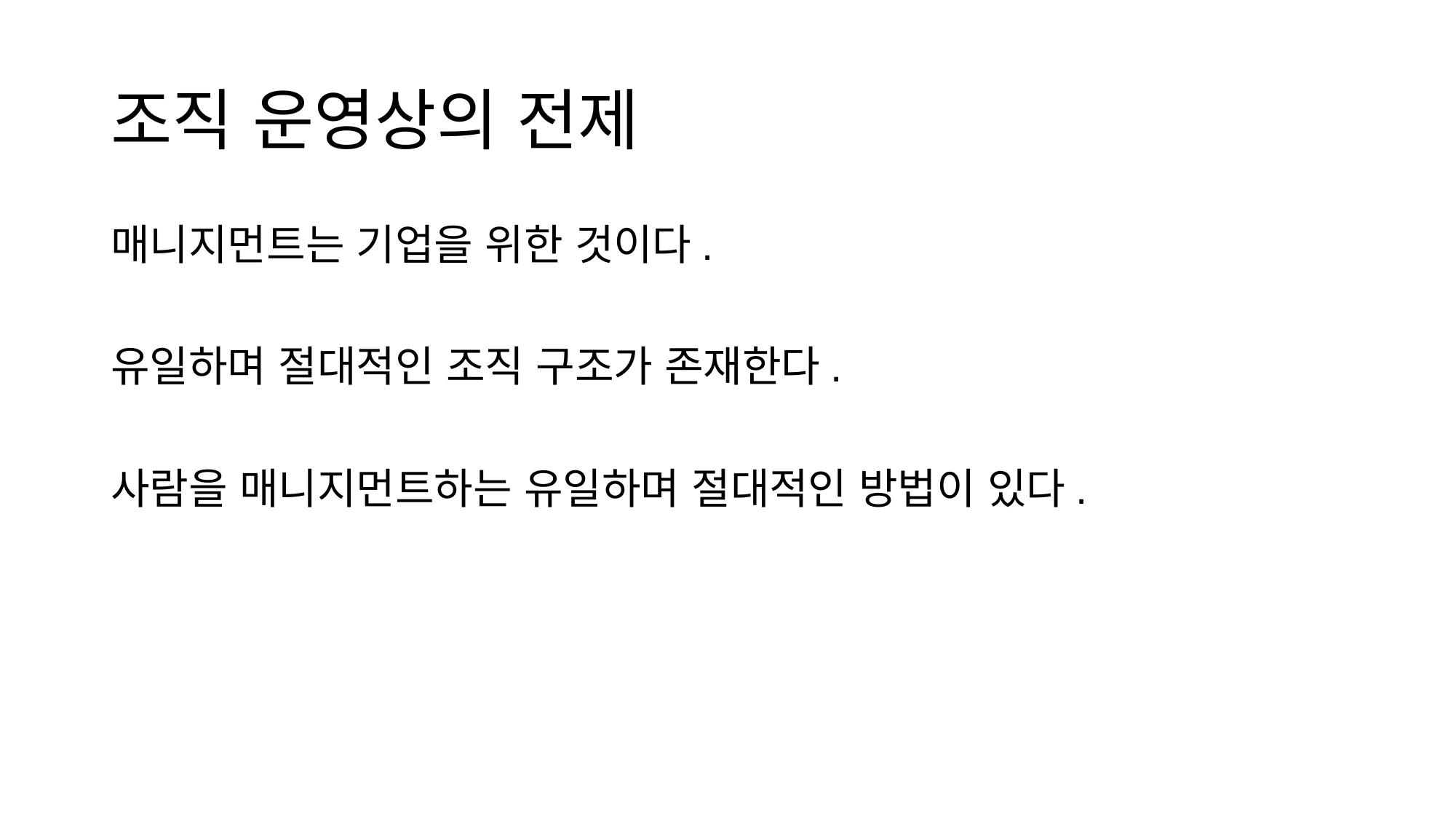

# 조직 운영상의 전제
매니지먼트는 기업을 위한 것이다.

유일하며 절대적인 조직 구조가 존재한다.

사람을 매니지먼트하는 유일하며 절대적인 방법이 있다.